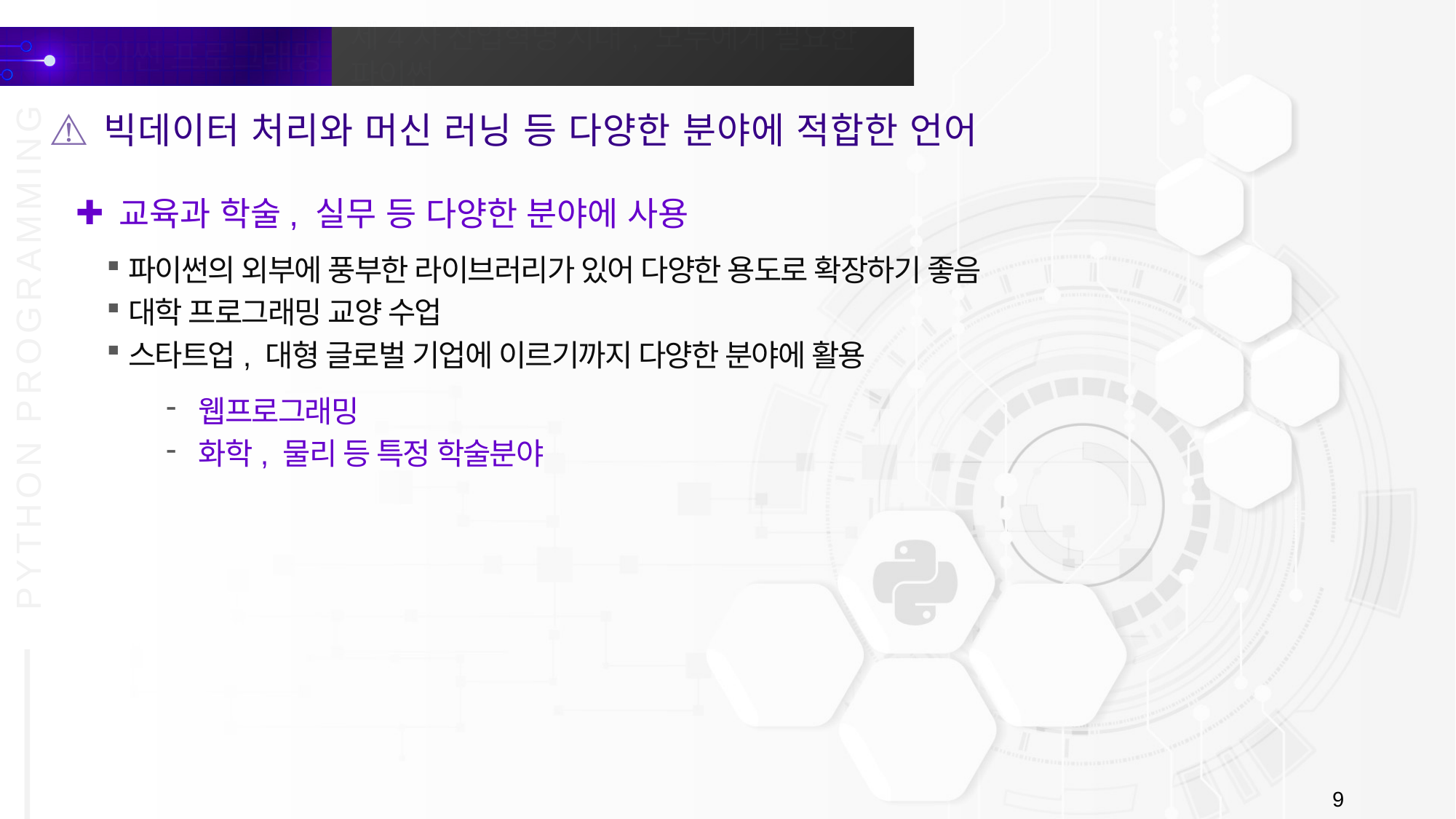

빅데이터 처리와 머신 러닝 등 다양한 분야에 적합한 언어
교육과 학술, 실무 등 다양한 분야에 사용
파이썬의 외부에 풍부한 라이브러리가 있어 다양한 용도로 확장하기 좋음
대학 프로그래밍 교양 수업
스타트업, 대형 글로벌 기업에 이르기까지 다양한 분야에 활용
웹프로그래밍
화학, 물리 등 특정 학술분야
9